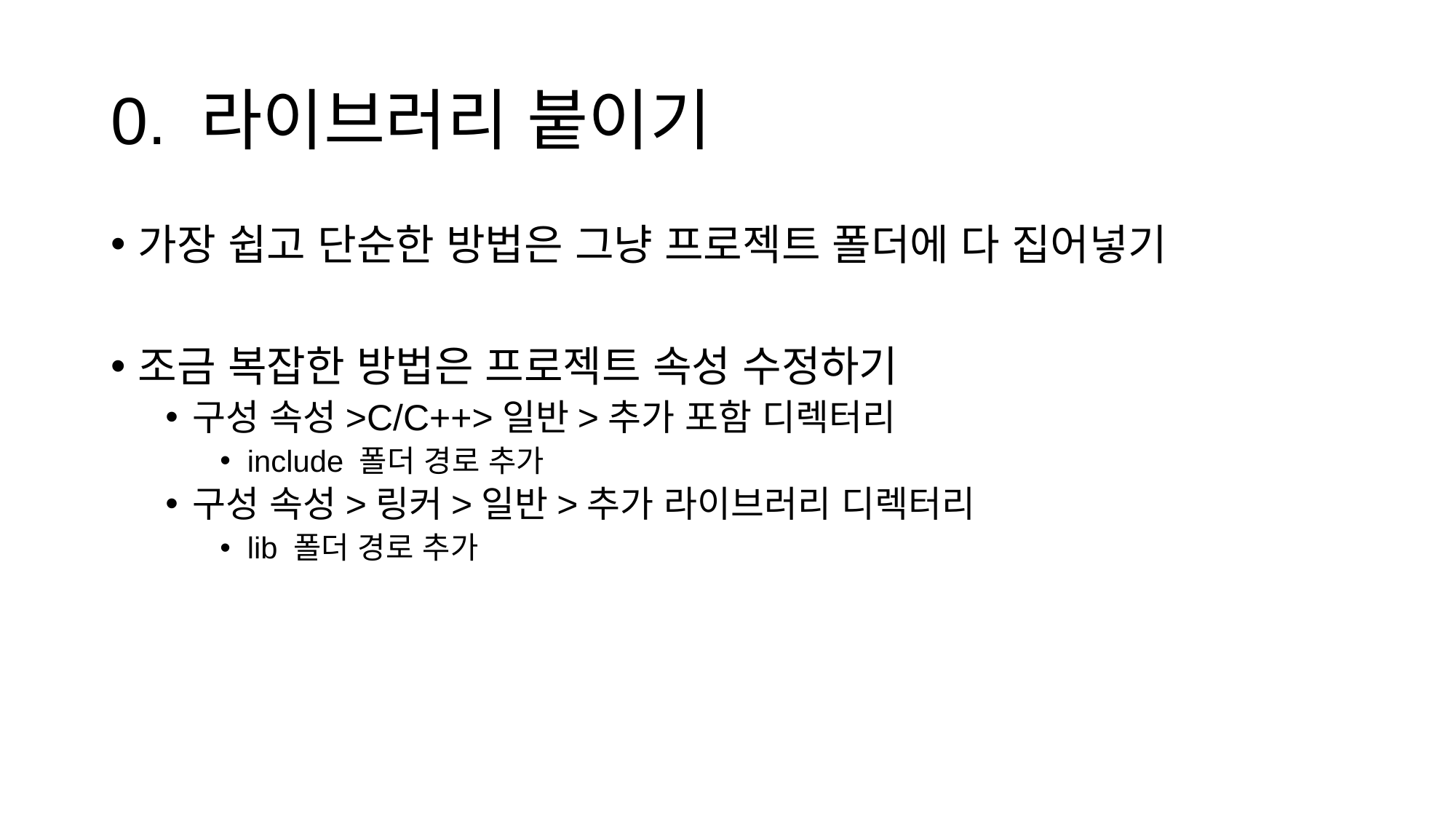

# 0. 라이브러리 붙이기
가장 쉽고 단순한 방법은 그냥 프로젝트 폴더에 다 집어넣기

조금 복잡한 방법은 프로젝트 속성 수정하기
구성 속성>C/C++>일반>추가 포함 디렉터리
include 폴더 경로 추가
구성 속성>링커>일반>추가 라이브러리 디렉터리
lib 폴더 경로 추가